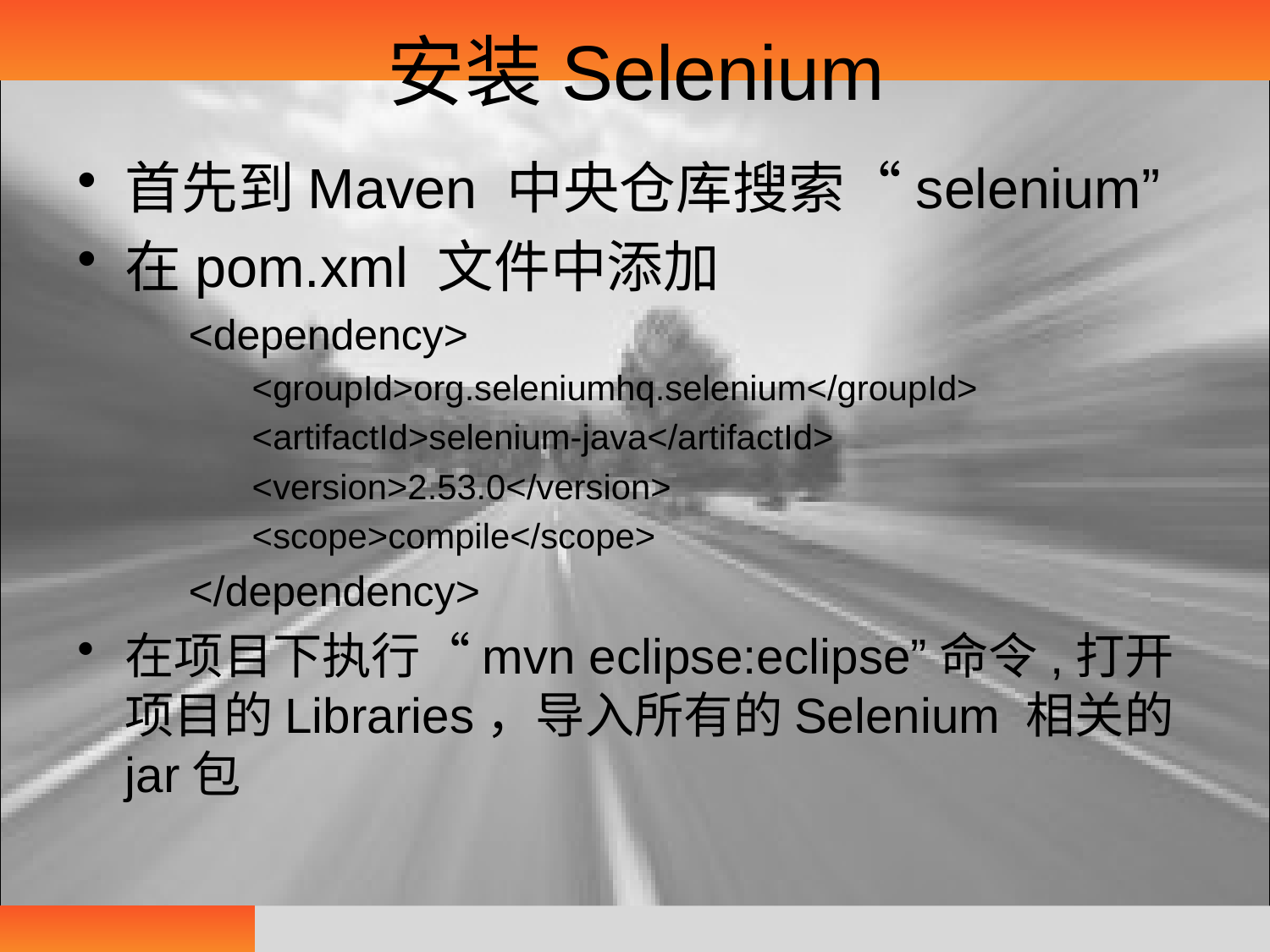

# 安装Selenium
首先到Maven 中央仓库搜索“selenium”
在pom.xml 文件中添加
<dependency>
<groupId>org.seleniumhq.selenium</groupId>
<artifactId>selenium-java</artifactId>
<version>2.53.0</version>
<scope>compile</scope>
</dependency>
在项目下执行“mvn eclipse:eclipse”命令,打开项目的Libraries，导入所有的Selenium 相关的jar包